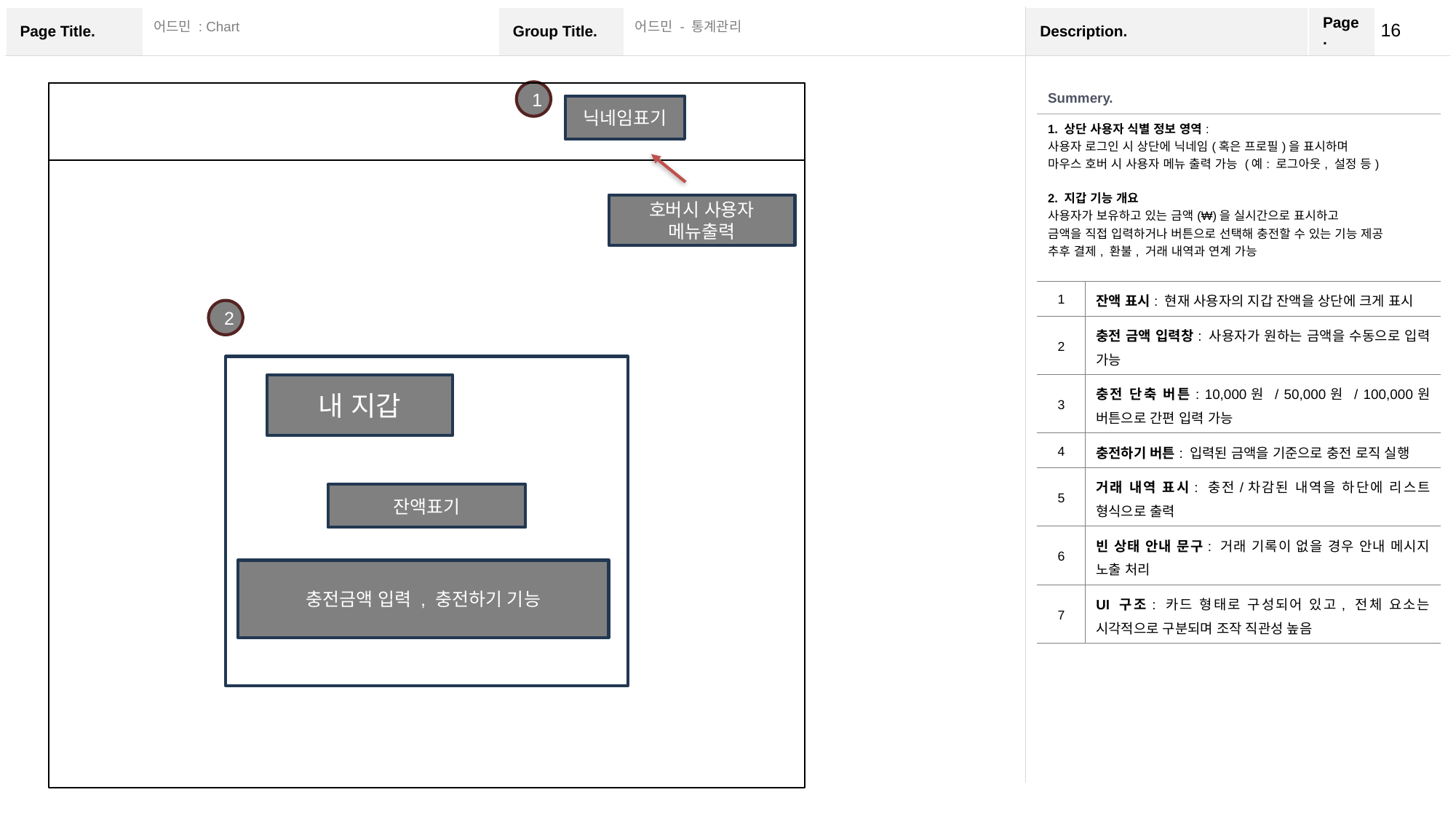

16
어드민 : Chart
어드민 - 통계관리
1

| Summery. |  |
| --- | --- |
| 1. 상단 사용자 식별 정보 영역: 사용자 로그인 시 상단에 닉네임(혹은 프로필)을 표시하며 마우스 호버 시 사용자 메뉴 출력 가능 (예: 로그아웃, 설정 등) 2. 지갑 기능 개요 사용자가 보유하고 있는 금액(₩)을 실시간으로 표시하고 금액을 직접 입력하거나 버튼으로 선택해 충전할 수 있는 기능 제공 추후 결제, 환불, 거래 내역과 연계 가능 |  |
| 1 | 잔액 표시: 현재 사용자의 지갑 잔액을 상단에 크게 표시 |
| 2 | 충전 금액 입력창: 사용자가 원하는 금액을 수동으로 입력 가능 |
| 3 | 충전 단축 버튼: 10,000원 / 50,000원 / 100,000원 버튼으로 간편 입력 가능 |
| 4 | 충전하기 버튼: 입력된 금액을 기준으로 충전 로직 실행 |
| 5 | 거래 내역 표시: 충전/차감된 내역을 하단에 리스트 형식으로 출력 |
| 6 | 빈 상태 안내 문구: 거래 기록이 없을 경우 안내 메시지 노출 처리 |
| 7 | UI 구조: 카드 형태로 구성되어 있고, 전체 요소는 시각적으로 구분되며 조작 직관성 높음 |
닉네임표기
호버시 사용자 메뉴출력
2

내 지갑
잔액표기
충전금액 입력 , 충전하기 기능